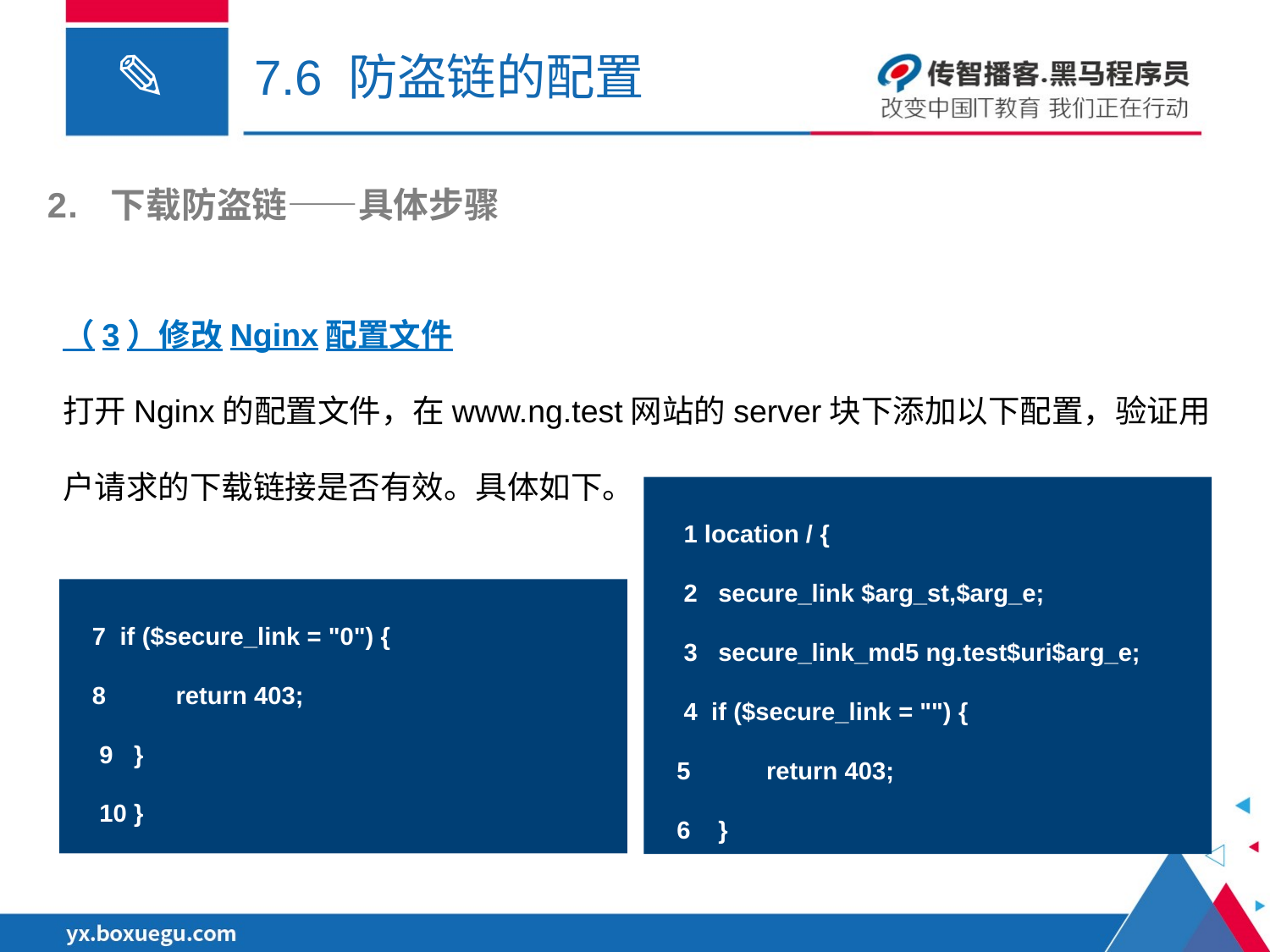

# 7.6 防盗链的配置
下载防盗链——具体步骤
（3）修改Nginx配置文件
打开Nginx的配置文件，在www.ng.test网站的server块下添加以下配置，验证用户请求的下载链接是否有效。具体如下。

 1 location / {
 2   secure_link $arg_st,$arg_e;
 3   secure_link_md5 ng.test$uri$arg_e;
 4  if ($secure_link = "") {
      return 403;
6    }

7  if ($secure_link = "0") {
8          return 403;
 9   }
 10 }